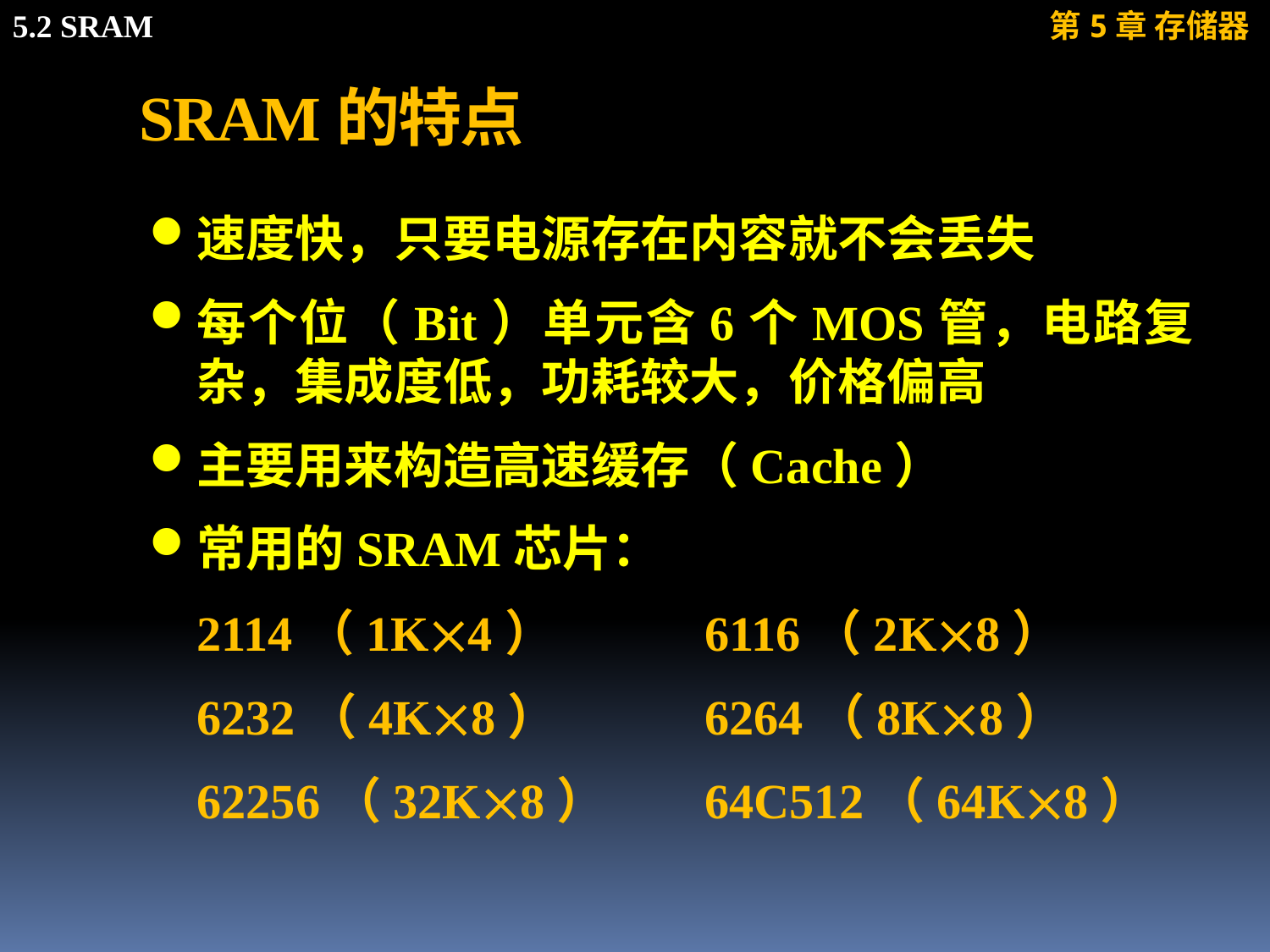

# SRAM的特点
速度快，只要电源存在内容就不会丢失
每个位（Bit）单元含6个MOS管，电路复杂，集成度低，功耗较大，价格偏高
主要用来构造高速缓存（Cache）
常用的SRAM芯片：
   	2114（1K×4）   	6116（2K×8）
   	6232（4K×8）		6264（8K×8）
 	62256（32K×8）	64C512（64K×8）